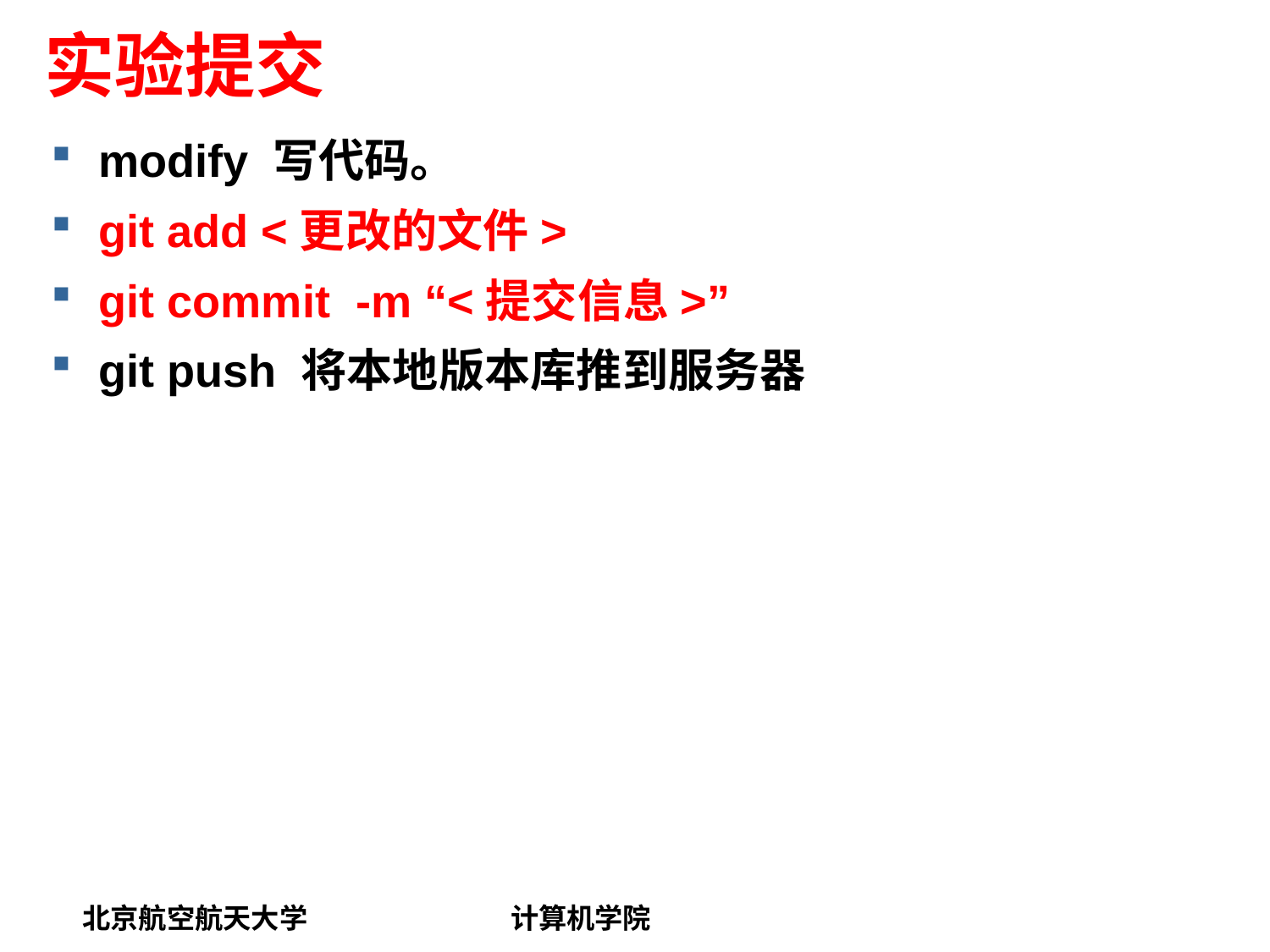

实验提交
modify 写代码。
git add <更改的文件>
git commit  -m “<提交信息>”
git push 将本地版本库推到服务器